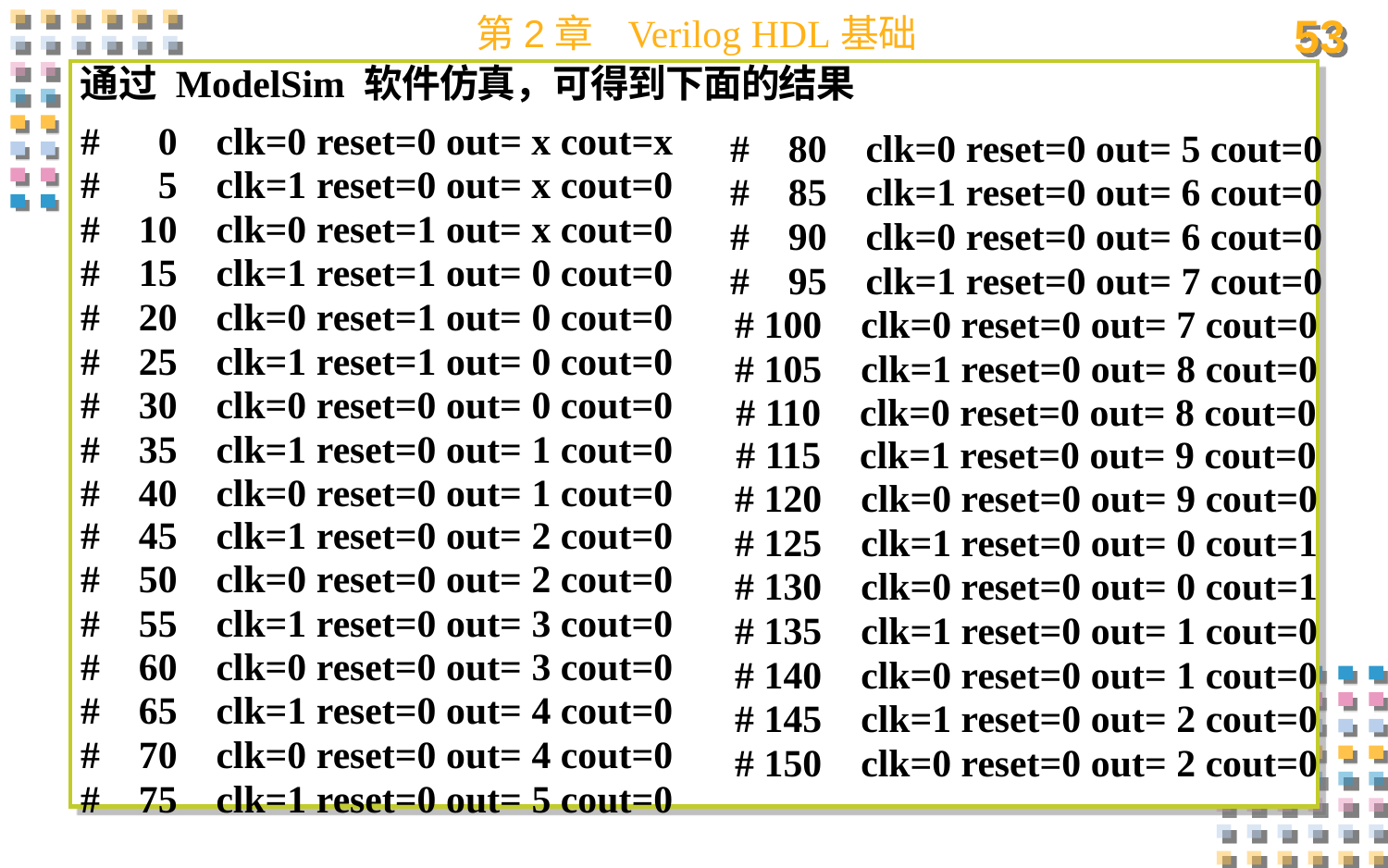

通过 ModelSim 软件仿真，可得到下面的结果
# 0 clk=0 reset=0 out= x cout=x
# 5 clk=1 reset=0 out= x cout=0
# 10 clk=0 reset=1 out= x cout=0
# 15 clk=1 reset=1 out= 0 cout=0
# 20 clk=0 reset=1 out= 0 cout=0
# 25 clk=1 reset=1 out= 0 cout=0
# 30 clk=0 reset=0 out= 0 cout=0
# 35 clk=1 reset=0 out= 1 cout=0
# 40 clk=0 reset=0 out= 1 cout=0
# 45 clk=1 reset=0 out= 2 cout=0
# 50 clk=0 reset=0 out= 2 cout=0
# 55 clk=1 reset=0 out= 3 cout=0
# 60 clk=0 reset=0 out= 3 cout=0
# 65 clk=1 reset=0 out= 4 cout=0
# 70 clk=0 reset=0 out= 4 cout=0
# 75 clk=1 reset=0 out= 5 cout=0

# 80 clk=0 reset=0 out= 5 cout=0
# 85 clk=1 reset=0 out= 6 cout=0
# 90 clk=0 reset=0 out= 6 cout=0
# 95 clk=1 reset=0 out= 7 cout=0
# 100 clk=0 reset=0 out= 7 cout=0
# 105 clk=1 reset=0 out= 8 cout=0
# 110 clk=0 reset=0 out= 8 cout=0
# 115 clk=1 reset=0 out= 9 cout=0
# 120 clk=0 reset=0 out= 9 cout=0
# 125 clk=1 reset=0 out= 0 cout=1
# 130 clk=0 reset=0 out= 0 cout=1
# 135 clk=1 reset=0 out= 1 cout=0
# 140 clk=0 reset=0 out= 1 cout=0
# 145 clk=1 reset=0 out= 2 cout=0
# 150 clk=0 reset=0 out= 2 cout=0